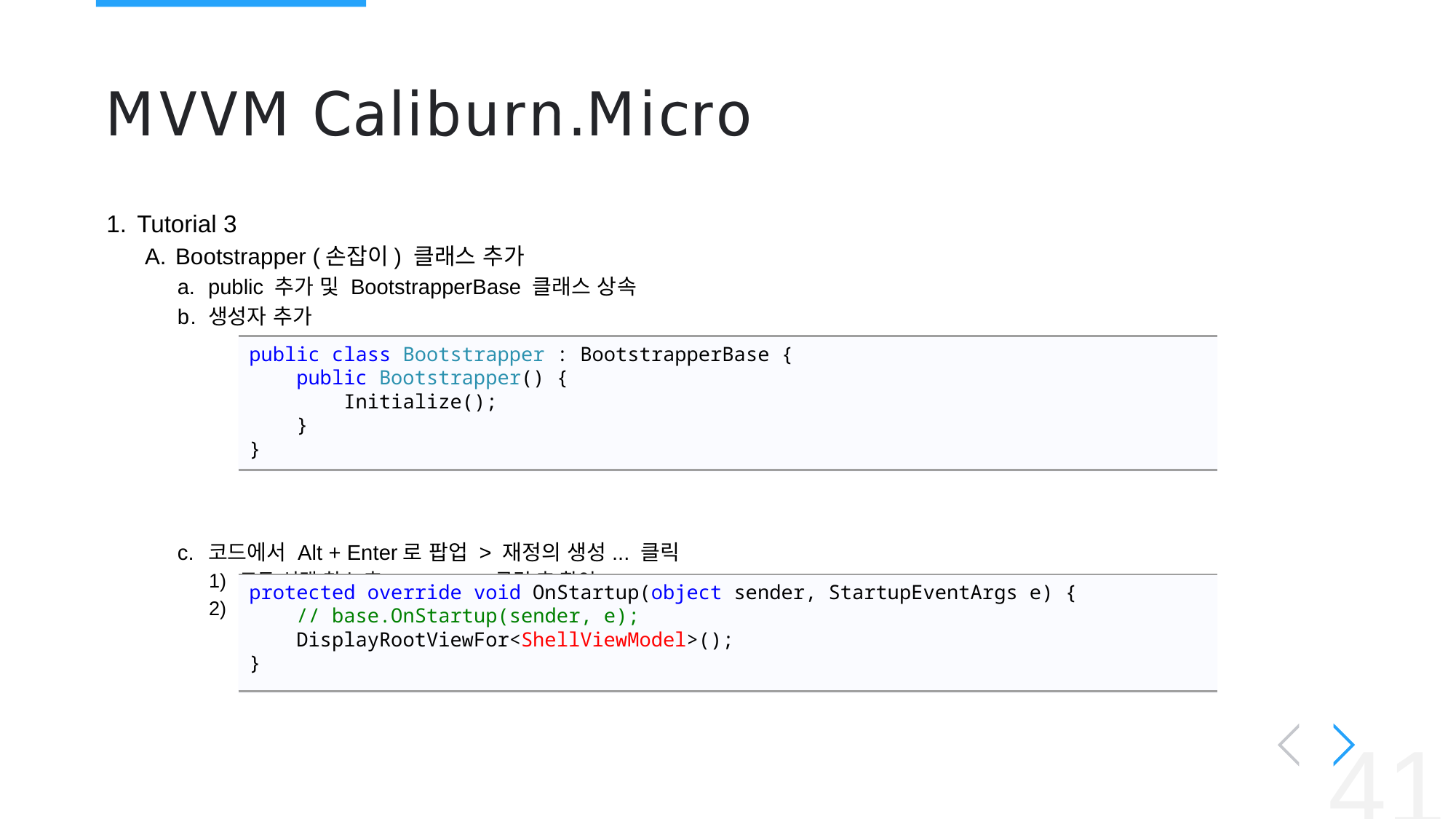

# MVVM Caliburn.Micro
Tutorial 3
Bootstrapper (손잡이) 클래스 추가
public 추가 및 BootstrapperBase 클래스 상속
생성자 추가

코드에서 Alt + Enter로 팝업 > 재정의 생성... 클릭
모두 선택 취소 후 OnStartUp 클릭 후 확인
기본 코드 삭제 후 수정
public class Bootstrapper : BootstrapperBase {
    public Bootstrapper() {
        Initialize();
    }
}
protected override void OnStartup(object sender, StartupEventArgs e) {
    // base.OnStartup(sender, e);
    DisplayRootViewFor<ShellViewModel>();
}
41